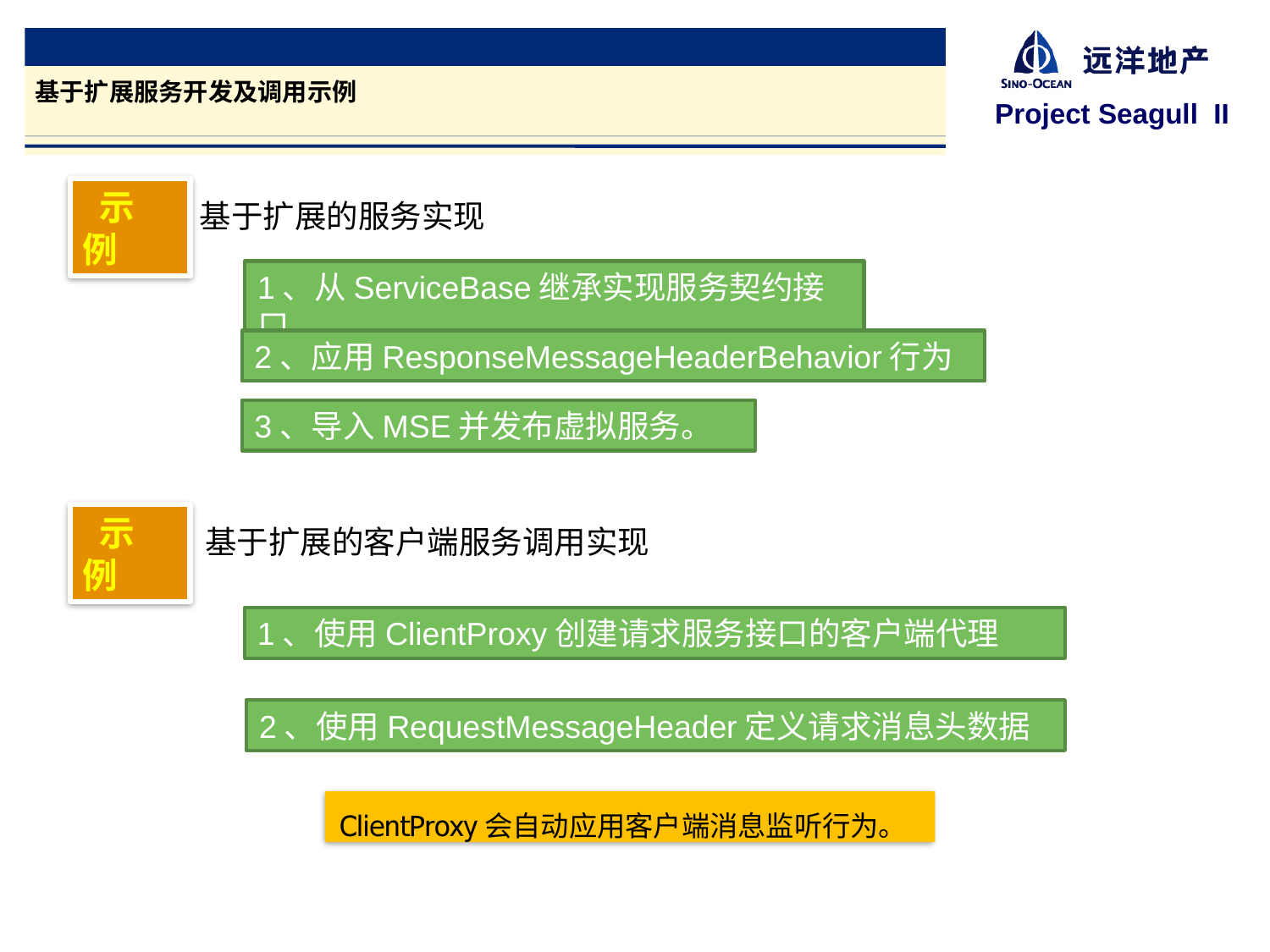

基于扩展服务开发及调用示例

基于扩展的服务实现
 示 例
1、从ServiceBase继承实现服务契约接口
2、应用ResponseMessageHeaderBehavior行为
3、导入MSE并发布虚拟服务。
基于扩展的客户端服务调用实现
 示 例
1、使用ClientProxy创建请求服务接口的客户端代理
2、使用RequestMessageHeader定义请求消息头数据
ClientProxy会自动应用客户端消息监听行为。